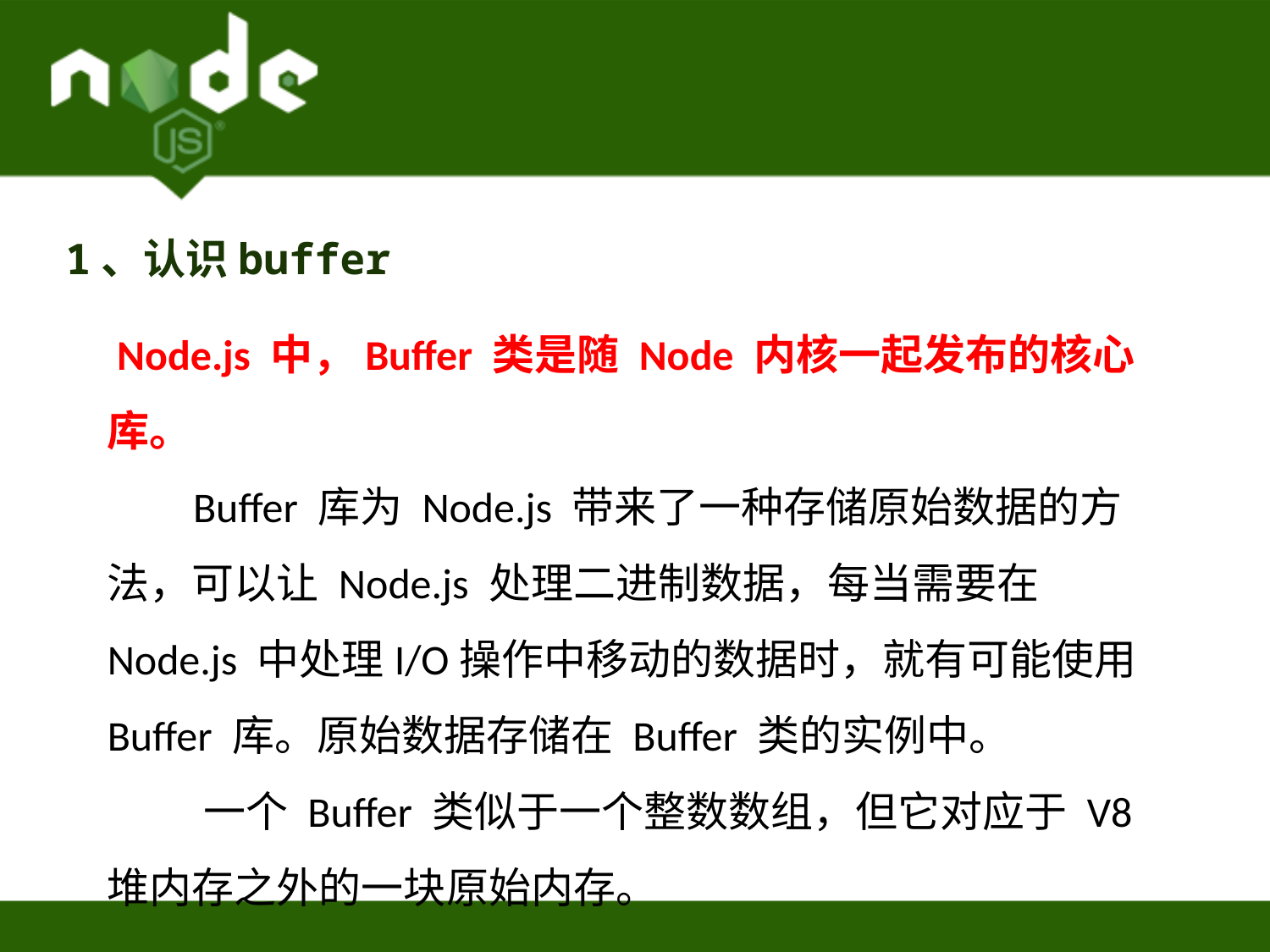

1、认识buffer
 Node.js 中，Buffer 类是随 Node 内核一起发布的核心库。
         Buffer 库为 Node.js 带来了一种存储原始数据的方法，可以让 Node.js 处理二进制数据，每当需要在 Node.js 中处理I/O操作中移动的数据时，就有可能使用 Buffer 库。原始数据存储在 Buffer 类的实例中。
         一个 Buffer 类似于一个整数数组，但它对应于 V8 堆内存之外的一块原始内存。